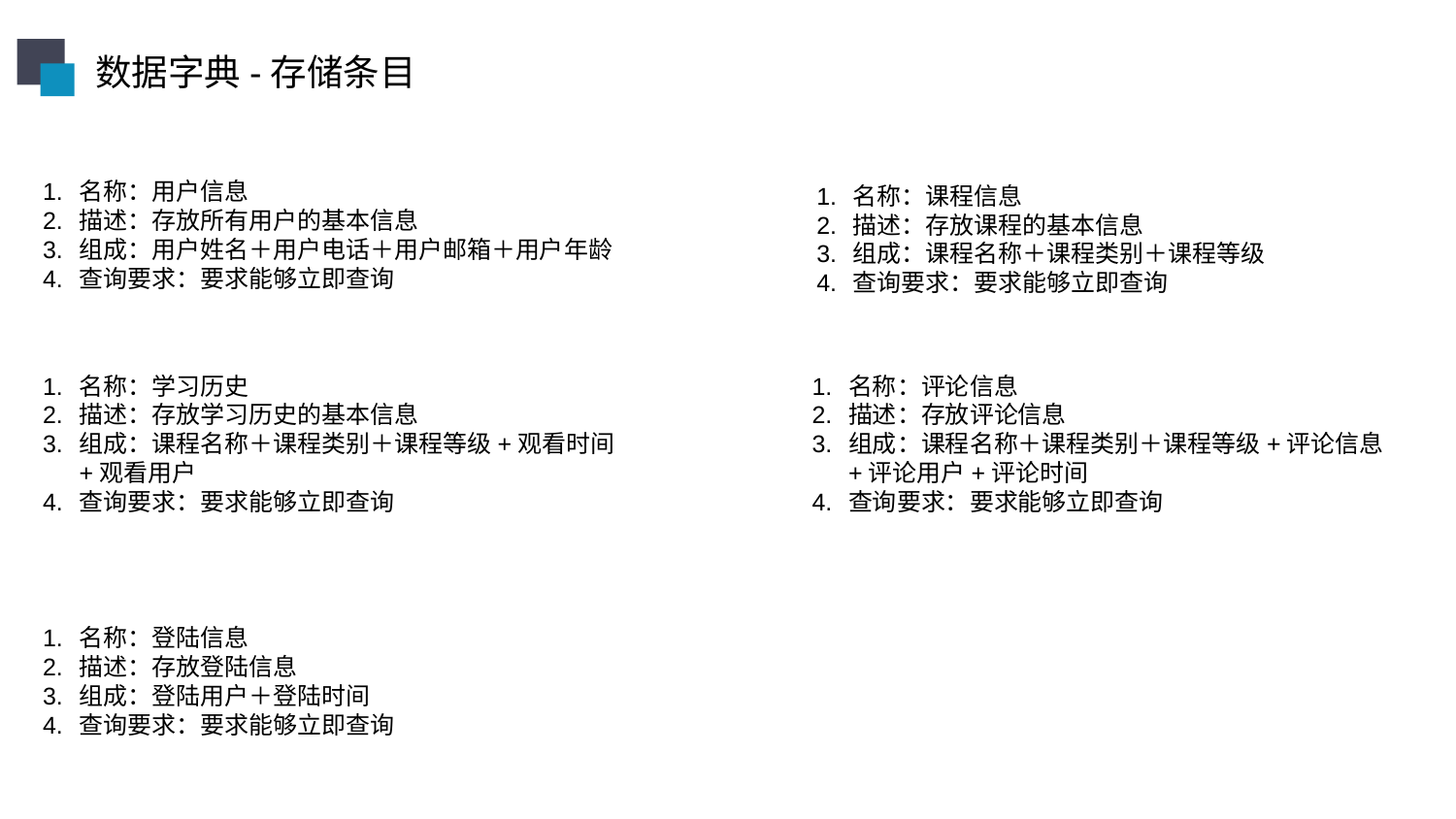

数据字典-存储条目

名称：用户信息
描述：存放所有用户的基本信息
组成：用户姓名＋用户电话＋用户邮箱＋用户年龄
查询要求：要求能够立即查询

名称：课程信息
描述：存放课程的基本信息
组成：课程名称＋课程类别＋课程等级
查询要求：要求能够立即查询

名称：学习历史
描述：存放学习历史的基本信息
组成：课程名称＋课程类别＋课程等级+观看时间+观看用户
查询要求：要求能够立即查询

名称：评论信息
描述：存放评论信息
组成：课程名称＋课程类别＋课程等级+评论信息+评论用户+评论时间
查询要求：要求能够立即查询
名称：登陆信息
描述：存放登陆信息
组成：登陆用户＋登陆时间
查询要求：要求能够立即查询